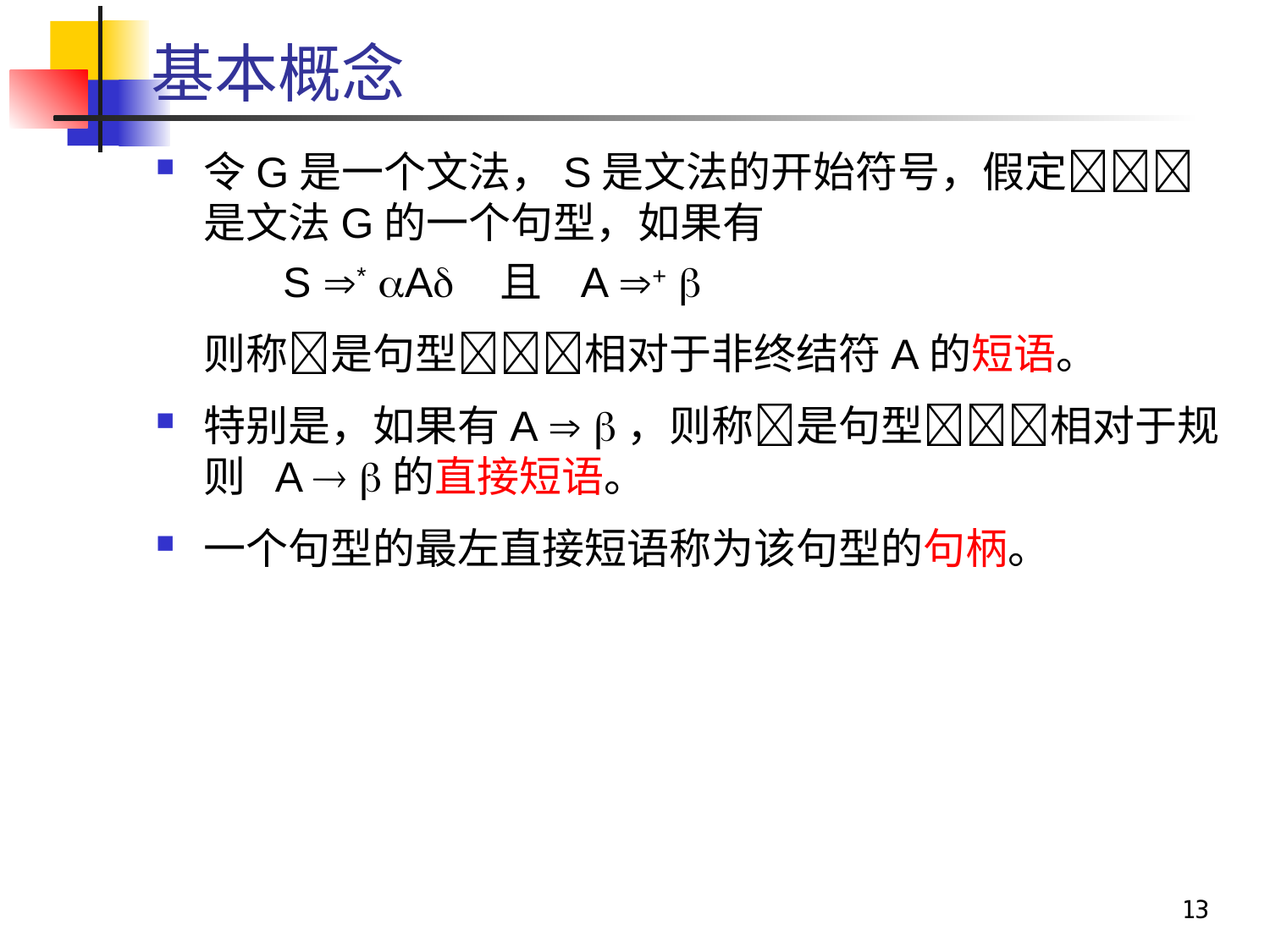

# 基本概念
令G是一个文法，S是文法的开始符号，假定αβδ是文法G的一个句型，如果有
S ⇒* αAδ   且   A ⇒+ β
	则称β是句型αβδ相对于非终结符A的短语。
特别是，如果有A ⇒ β，则称β是句型αβδ相对于规则  A → β的直接短语。
一个句型的最左直接短语称为该句型的句柄。
13